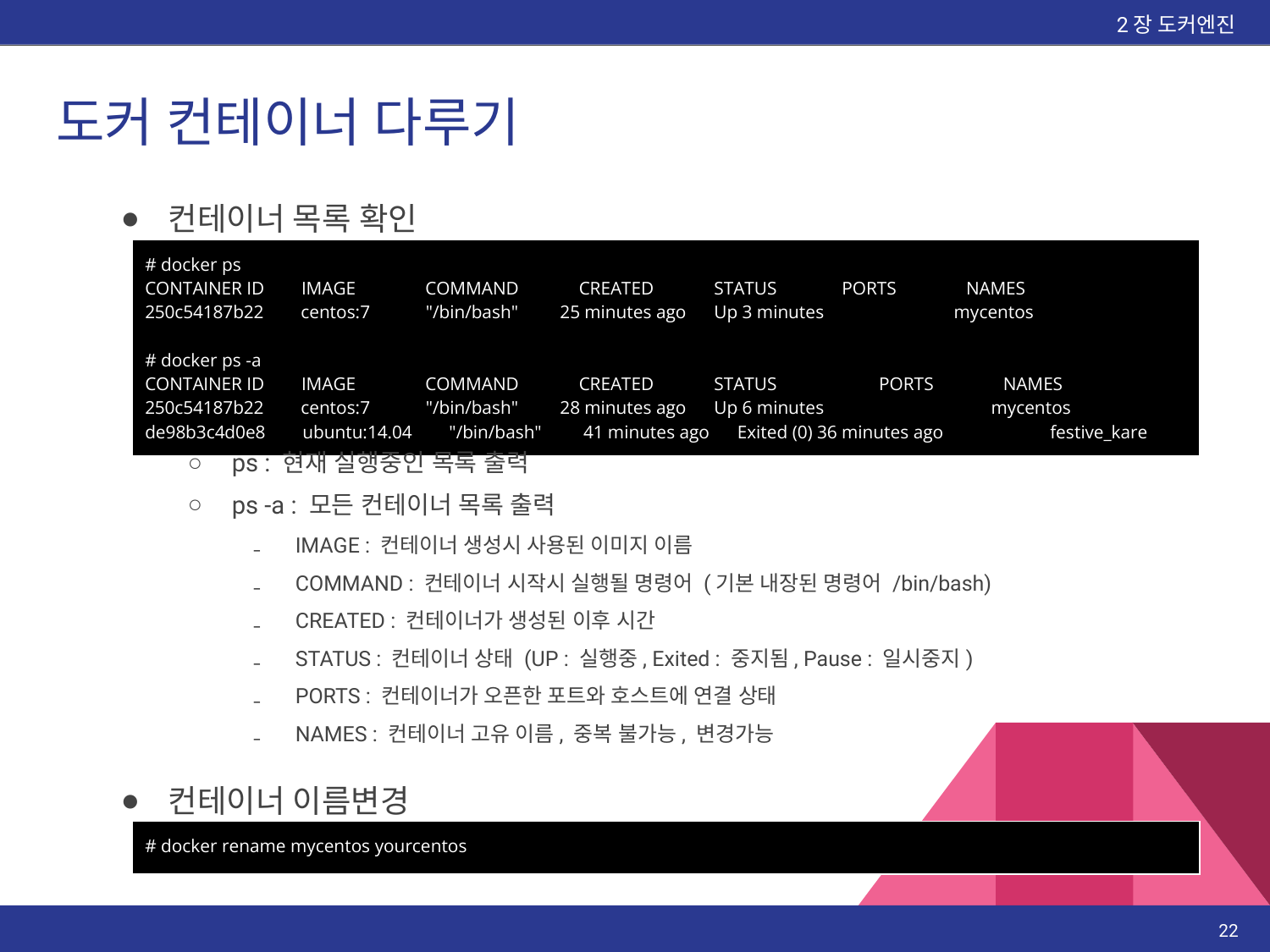

2장 도커엔진
# 도커 컨테이너 다루기
컨테이너 목록 확인

| # docker ps CONTAINER ID IMAGE COMMAND CREATED STATUS PORTS NAMES 250c54187b22 centos:7 "/bin/bash" 25 minutes ago Up 3 minutes mycentos # docker ps -a CONTAINER ID IMAGE COMMAND CREATED STATUS PORTS NAMES 250c54187b22 centos:7 "/bin/bash" 28 minutes ago Up 6 minutes mycentos de98b3c4d0e8 ubuntu:14.04 "/bin/bash" 41 minutes ago Exited (0) 36 minutes ago festive\_kare |
| --- |
ps : 현재 실행중인 목록 출력
ps -a : 모든 컨테이너 목록 출력

IMAGE : 컨테이너 생성시 사용된 이미지 이름
COMMAND : 컨테이너 시작시 실행될 명령어 (기본 내장된 명령어 /bin/bash)
CREATED : 컨테이너가 생성된 이후 시간
STATUS : 컨테이너 상태 (UP : 실행중, Exited : 중지됨, Pause : 일시중지)
PORTS : 컨테이너가 오픈한 포트와 호스트에 연결 상태
NAMES : 컨테이너 고유 이름, 중복 불가능, 변경가능
컨테이너 이름변경

| # docker rename mycentos yourcentos |
| --- |
22